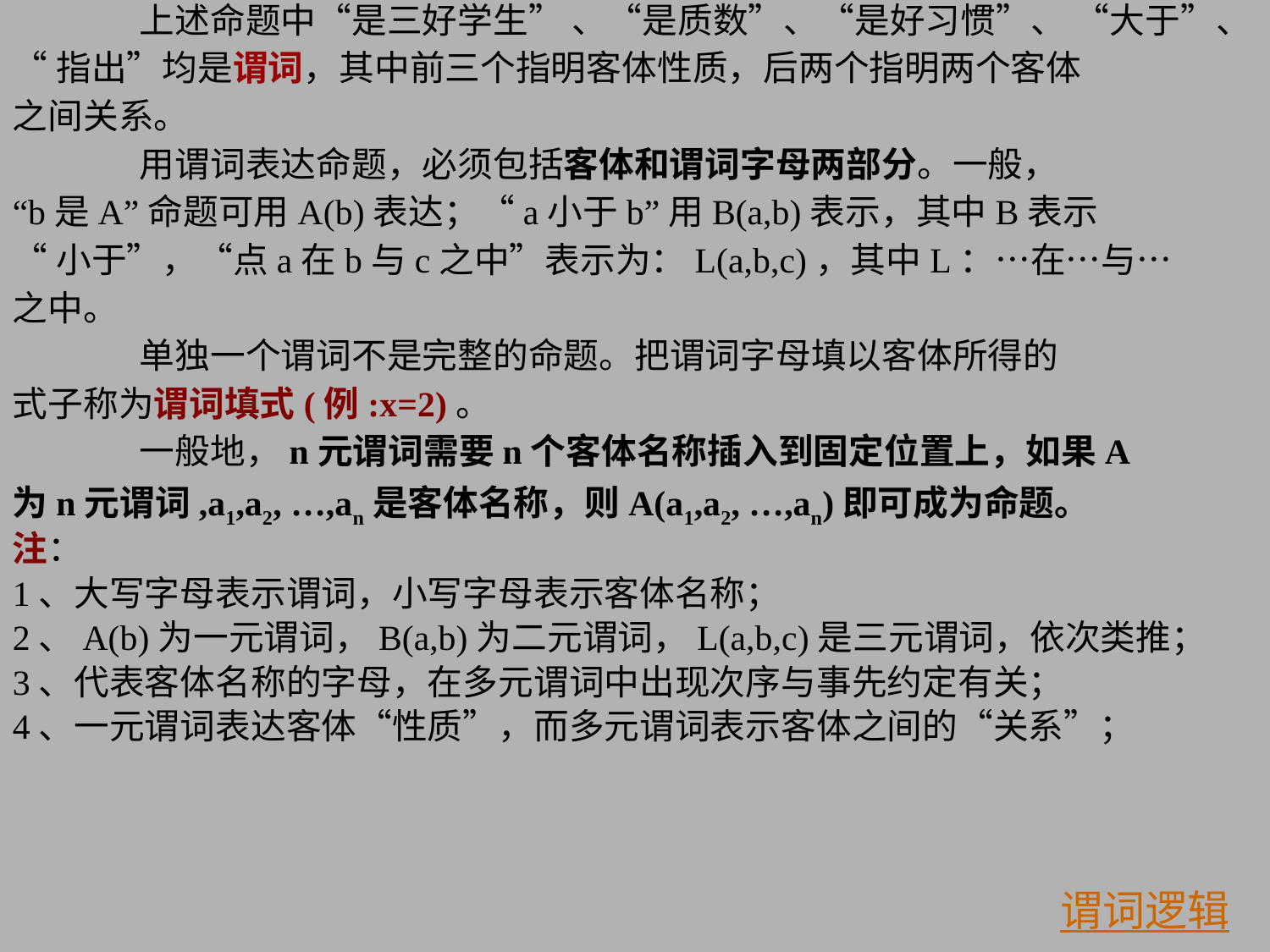

上述命题中“是三好学生” 、“是质数”、“是好习惯”、 “大于”、
“指出”均是谓词，其中前三个指明客体性质，后两个指明两个客体
之间关系。
	用谓词表达命题，必须包括客体和谓词字母两部分。一般，
“b是A”命题可用A(b)表达；“a小于b”用B(a,b)表示，其中B表示
“小于”，“点a在b与c之中”表示为：L(a,b,c)，其中L：…在…与…
之中。
	单独一个谓词不是完整的命题。把谓词字母填以客体所得的
式子称为谓词填式(例:x=2)。
	一般地，n元谓词需要n个客体名称插入到固定位置上，如果A
为n元谓词,a1,a2, …,an是客体名称，则A(a1,a2, …,an)即可成为命题。
注：
1、大写字母表示谓词，小写字母表示客体名称；
2、A(b)为一元谓词，B(a,b)为二元谓词，L(a,b,c)是三元谓词，依次类推；
3、代表客体名称的字母，在多元谓词中出现次序与事先约定有关；
4、一元谓词表达客体“性质”，而多元谓词表示客体之间的“关系”；

谓词逻辑